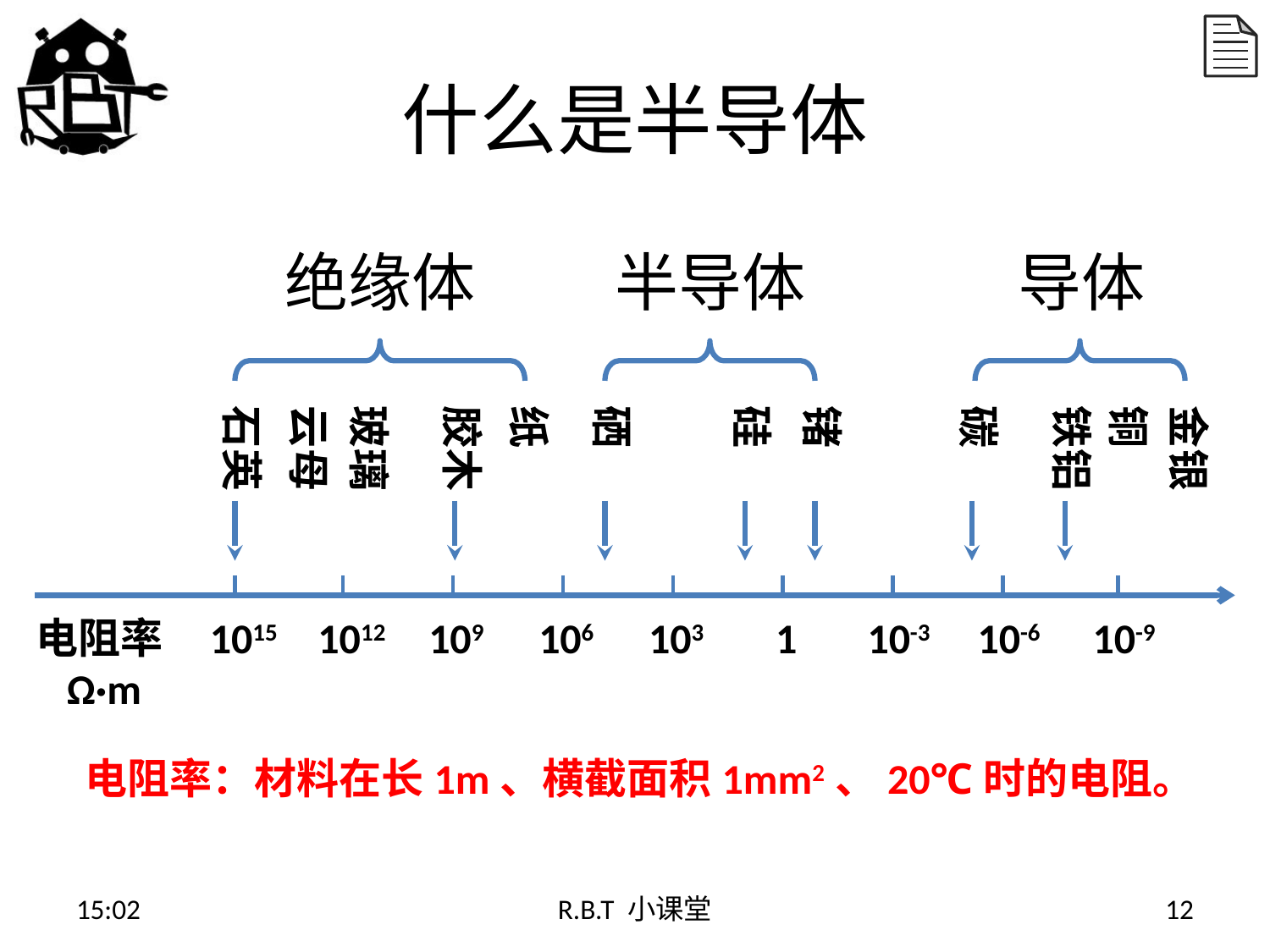

# 什么是半导体

绝缘体
半导体
导体

石英
云母
玻璃
胶木
纸
硒
硅
锗
碳
铁铝
铜
金银
电阻率
Ω·m
1015
1012
109
106
103
1
10-3
10-6
10-9
电阻率：材料在长1m、横截面积1mm2、20℃时的电阻。
15:02
R.B.T 小课堂
12